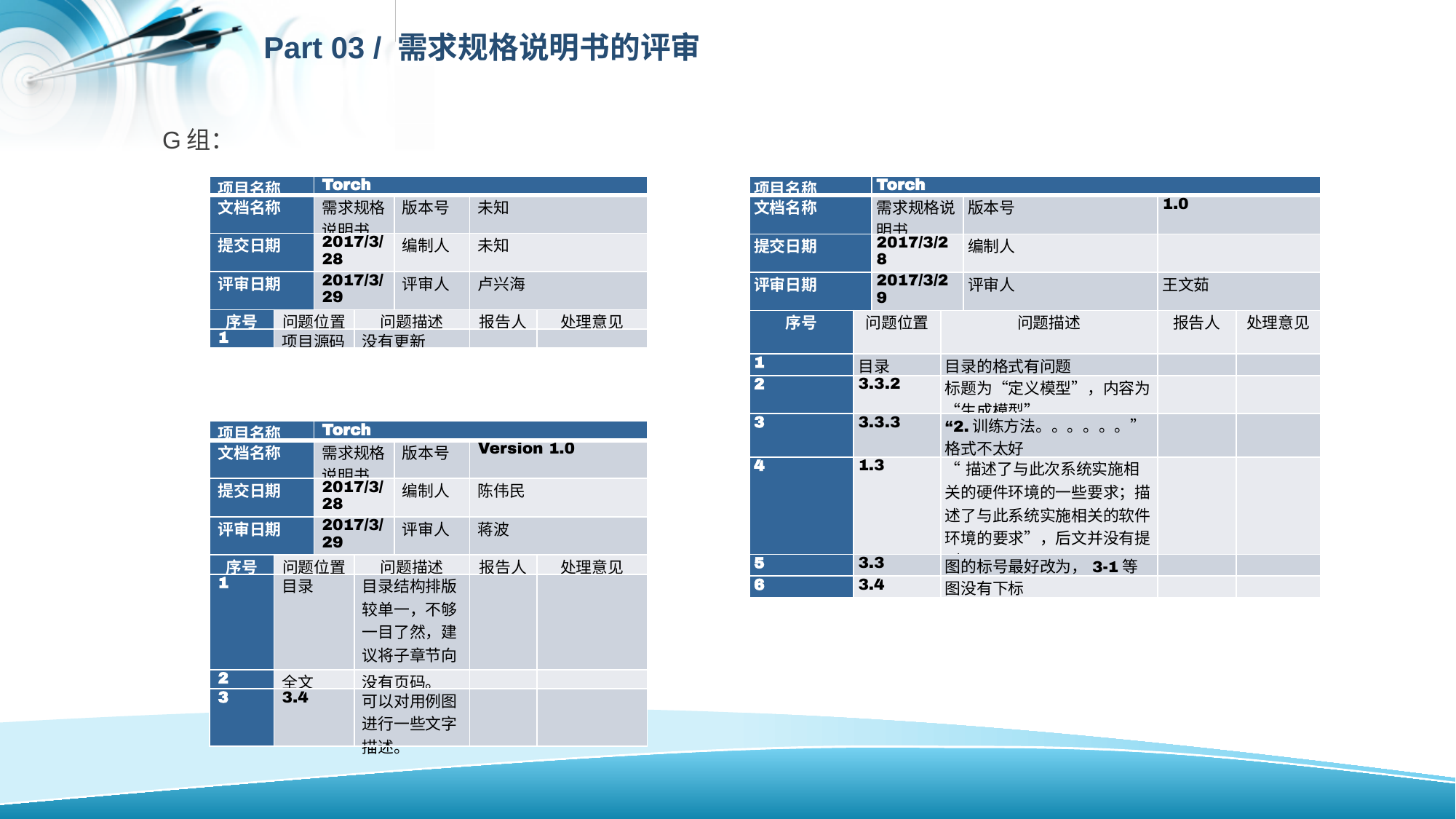

延迟符
Part 03 / 需求规格说明书的评审
G组：

| 项目名称 |  | Torch |  |  |  |  |
| --- | --- | --- | --- | --- | --- | --- |
| 文档名称 |  | 需求规格说明书 |  | 版本号 | 未知 |  |
| 提交日期 |  | 2017/3/28 |  | 编制人 | 未知 |  |
| 评审日期 |  | 2017/3/29 |  | 评审人 | 卢兴海 |  |
| 序号 | 问题位置 |  | 问题描述 |  | 报告人 | 处理意见 |
| 1 | 项目源码 |  | 没有更新 |  |  |  |
| 项目名称 |  | Torch |  |  |  |  |
| --- | --- | --- | --- | --- | --- | --- |
| 文档名称 |  | 需求规格说明书 |  | 版本号 | 1.0 |  |
| 提交日期 |  | 2017/3/28 |  | 编制人 |  |  |
| 评审日期 |  | 2017/3/29 |  | 评审人 | 王文茹 |  |
| 序号 | 问题位置 |  | 问题描述 |  | 报告人 | 处理意见 |
| 1 | 目录 |  | 目录的格式有问题 |  |  |  |
| 2 | 3.3.2 |  | 标题为“定义模型”，内容为“生成模型” |  |  |  |
| 3 | 3.3.3 |  | “2.训练方法。。。。。。”格式不太好 |  |  |  |
| 4 | 1.3 |  | “描述了与此次系统实施相关的硬件环境的一些要求；描述了与此系统实施相关的软件环境的要求”，后文并没有提到 |  |  |  |
| 5 | 3.3 |  | 图的标号最好改为，3-1等 |  |  |  |
| 6 | 3.4 |  | 图没有下标 |  |  |  |
| 项目名称 |  | Torch |  |  |  |  |
| --- | --- | --- | --- | --- | --- | --- |
| 文档名称 |  | 需求规格说明书 |  | 版本号 | Version 1.0 |  |
| 提交日期 |  | 2017/3/28 |  | 编制人 | 陈伟民 |  |
| 评审日期 |  | 2017/3/29 |  | 评审人 | 蒋波 |  |
| 序号 | 问题位置 |  | 问题描述 |  | 报告人 | 处理意见 |
| 1 | 目录 |  | 目录结构排版较单一，不够一目了然，建议将子章节向后错落开。 |  |  |  |
| 2 | 全文 |  | 没有页码。 |  |  |  |
| 3 | 3.4 |  | 可以对用例图进行一些文字描述。 |  |  |  |